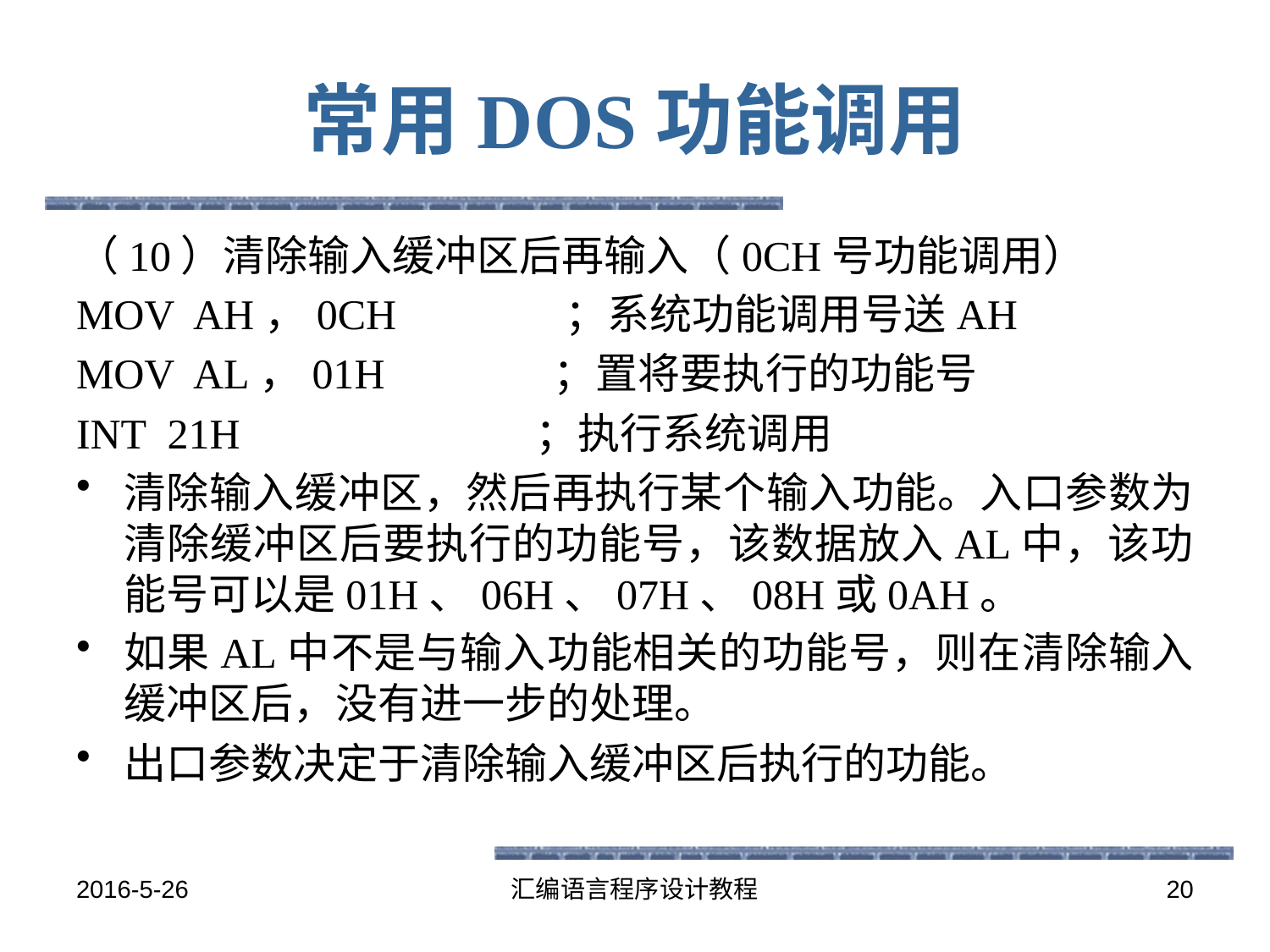

# 常用DOS功能调用
（10）清除输入缓冲区后再输入（0CH号功能调用）
MOV  AH，0CH               ；系统功能调用号送AH
MOV  AL，01H               ；置将要执行的功能号
INT  21H                           ；执行系统调用
清除输入缓冲区，然后再执行某个输入功能。入口参数为清除缓冲区后要执行的功能号，该数据放入AL中，该功能号可以是01H、06H、07H、08H或0AH。
如果AL中不是与输入功能相关的功能号，则在清除输入缓冲区后，没有进一步的处理。
出口参数决定于清除输入缓冲区后执行的功能。
2016-5-26
汇编语言程序设计教程
20